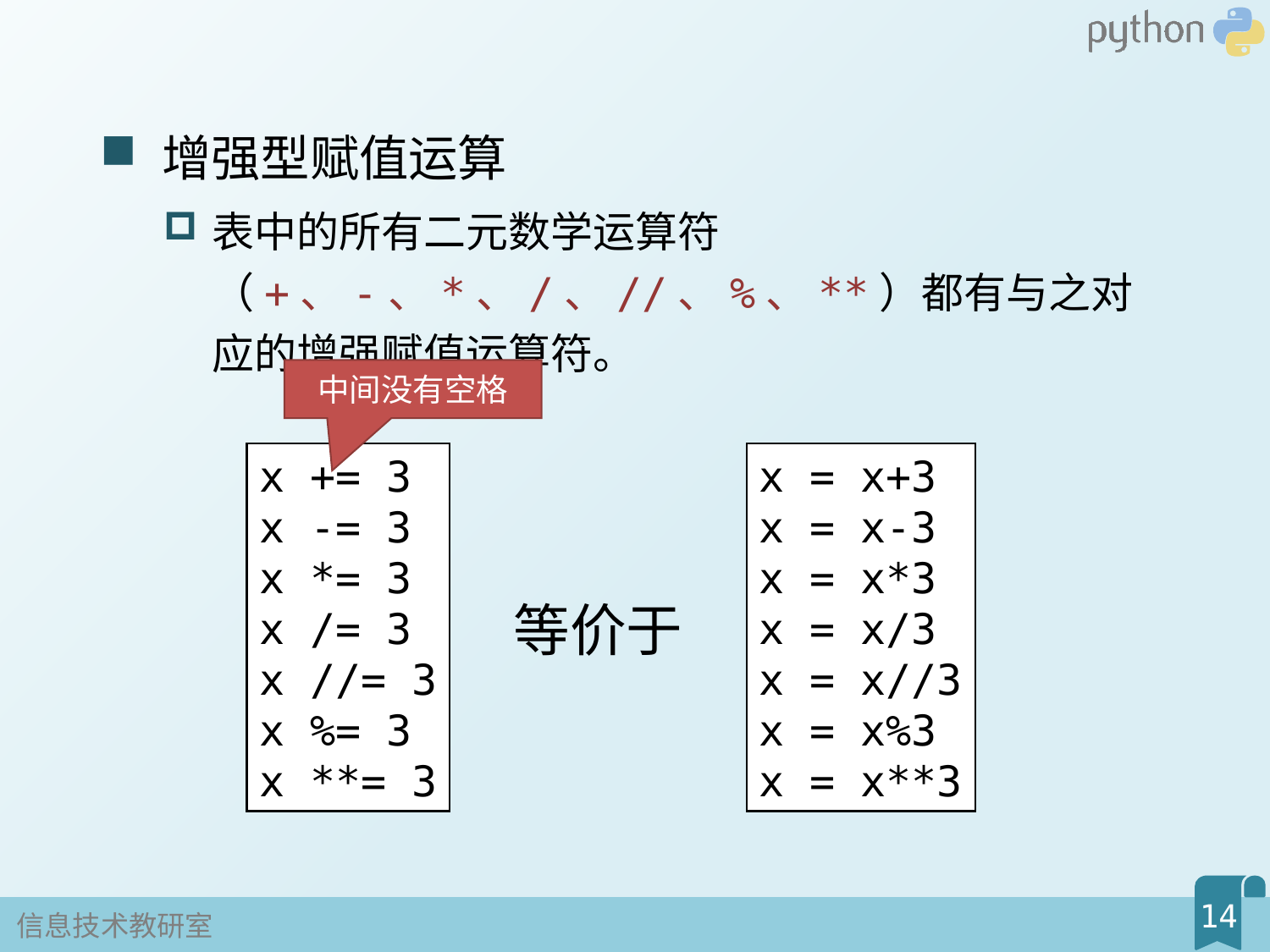

增强型赋值运算
表中的所有二元数学运算符（+、-、*、/、//、%、**）都有与之对应的增强赋值运算符。
中间没有空格
x += 3
x -= 3
x *= 3
x /= 3
x //= 3
x %= 3
x **= 3
x = x+3
x = x-3
x = x*3
x = x/3
x = x//3
x = x%3
x = x**3
等价于
14